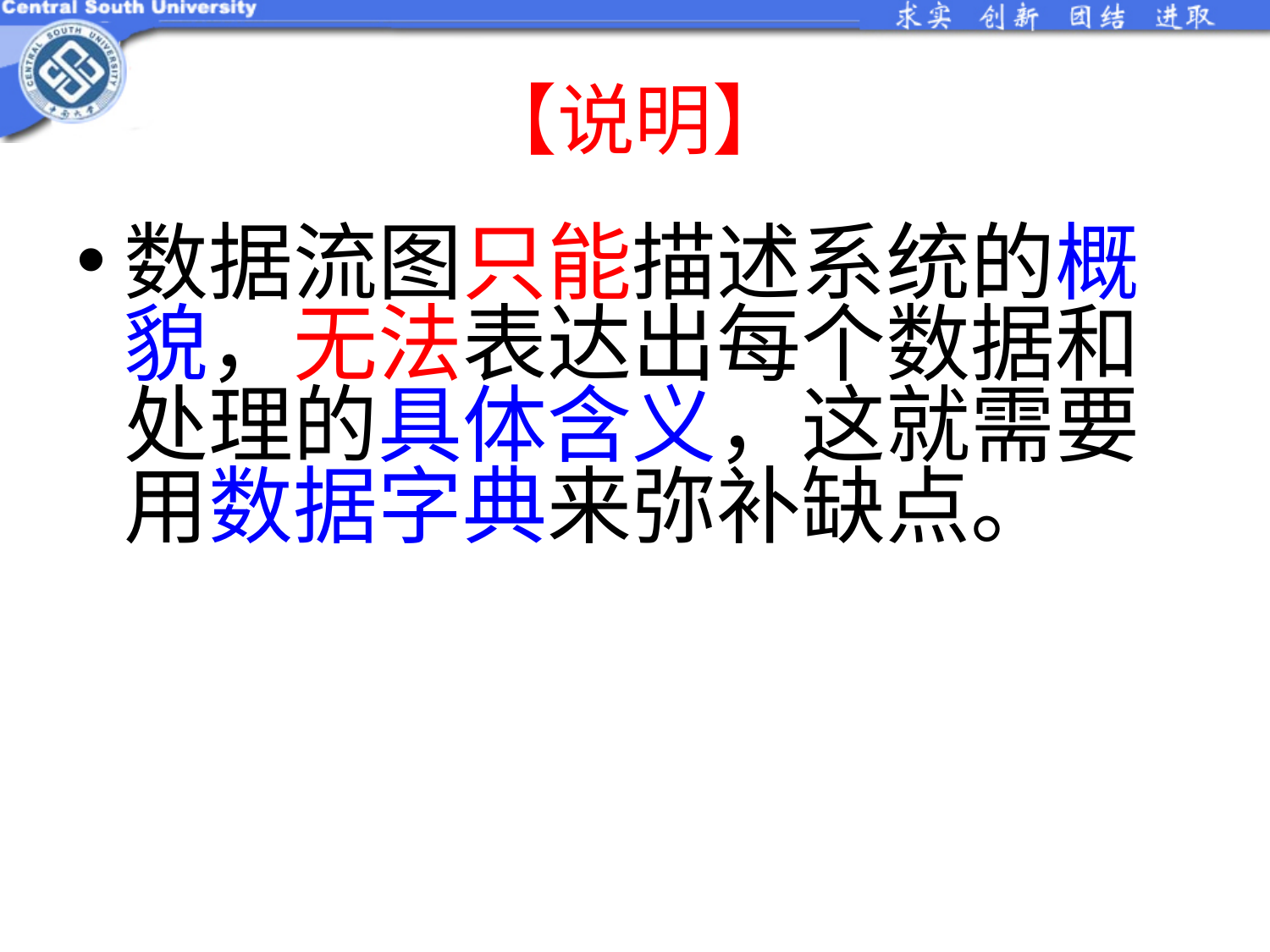

# 【说明】
数据流图只能描述系统的概貌，无法表达出每个数据和处理的具体含义，这就需要用数据字典来弥补缺点。